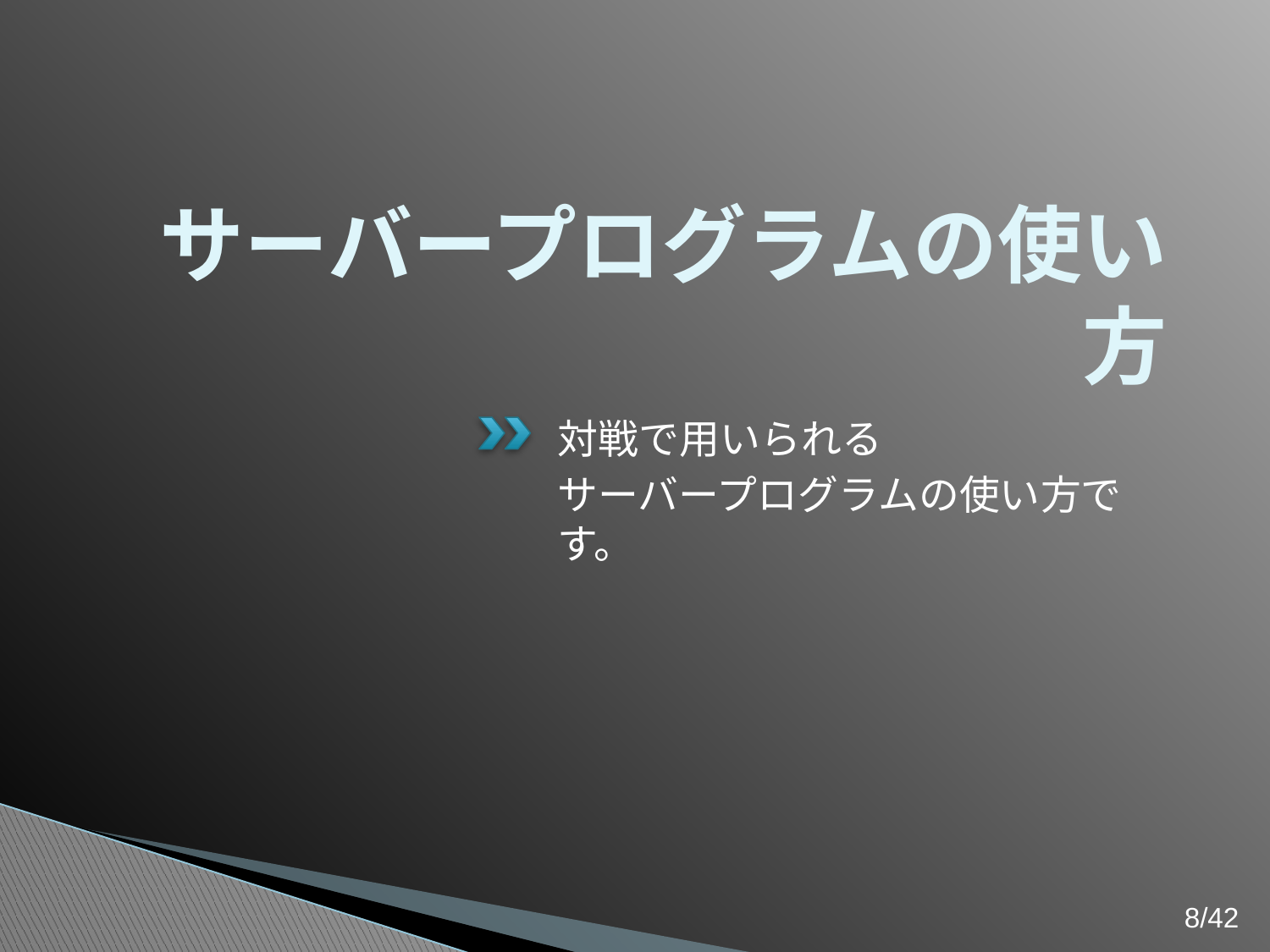

# サーバープログラムの使い方
対戦で用いられる
サーバープログラムの使い方です。
8/42